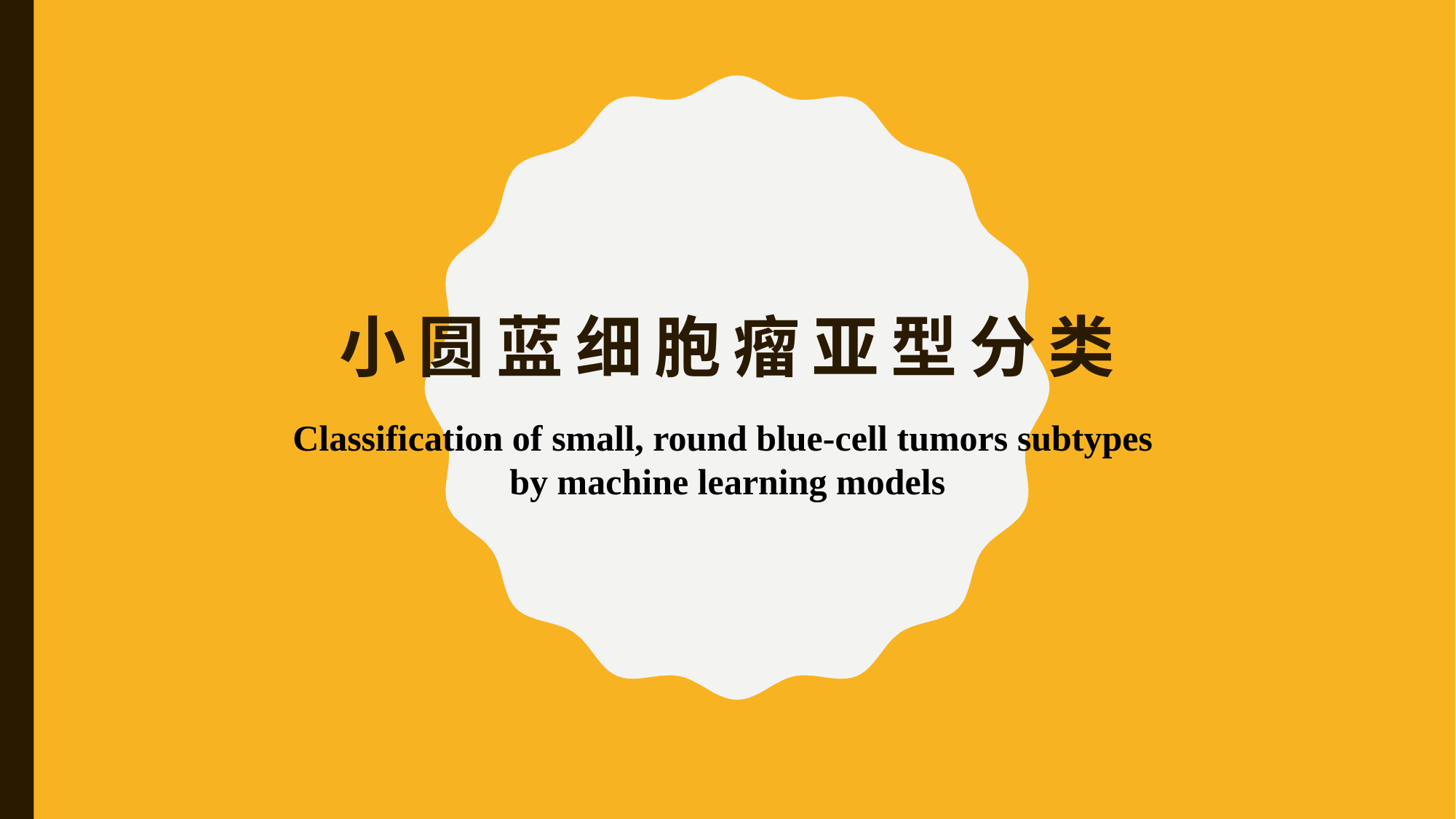

# 小圆蓝细胞瘤亚型分类
Classification of small, round blue-cell tumors subtypes
by machine learning models